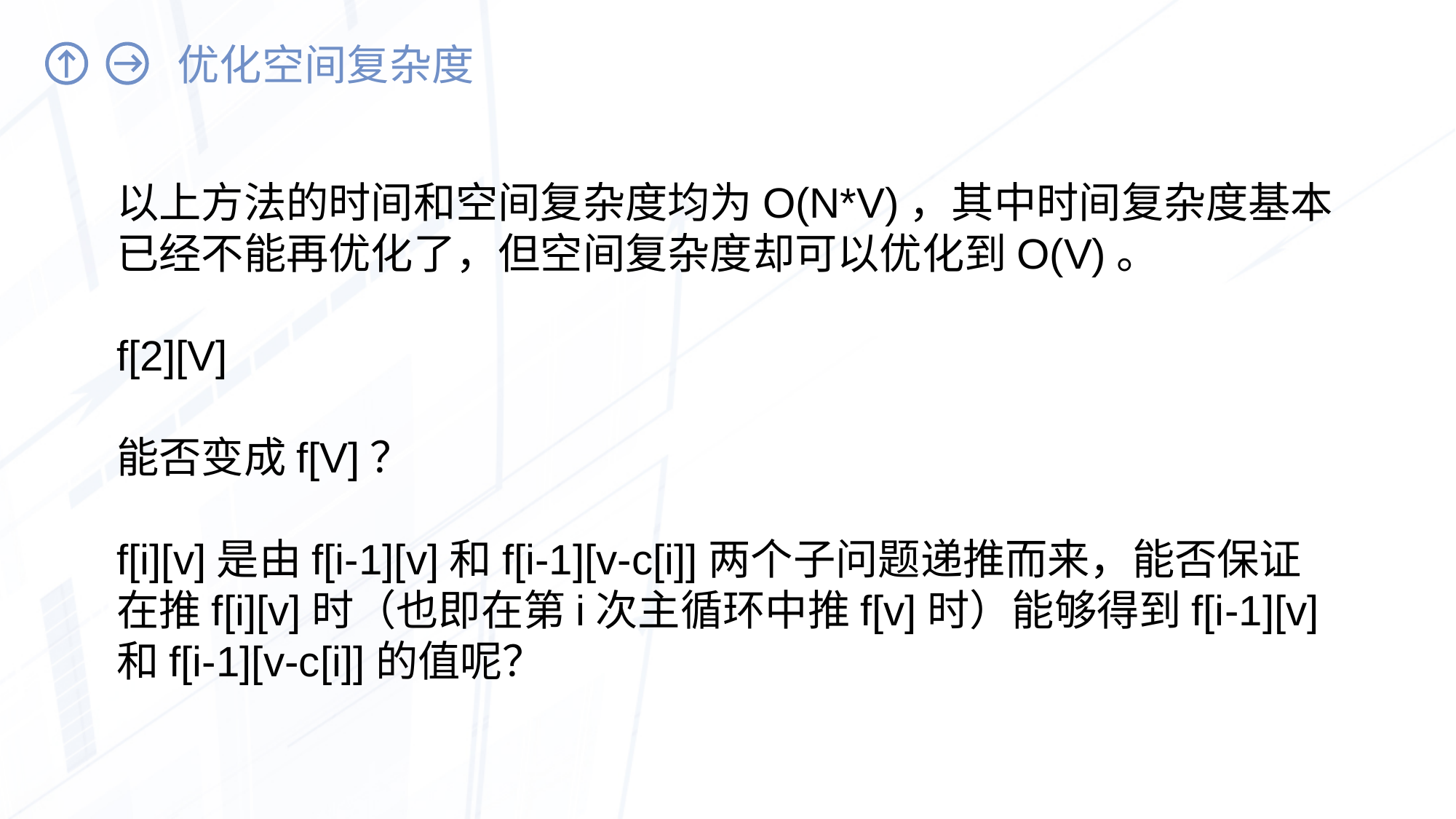

# 优化空间复杂度
以上方法的时间和空间复杂度均为O(N*V)，其中时间复杂度基本已经不能再优化了，但空间复杂度却可以优化到O(V)。

f[2][V]

能否变成f[V]？

f[i][v]是由f[i-1][v]和f[i-1][v-c[i]]两个子问题递推而来，能否保证在推f[i][v]时（也即在第i次主循环中推f[v]时）能够得到f[i-1][v]和f[i-1][v-c[i]]的值呢？